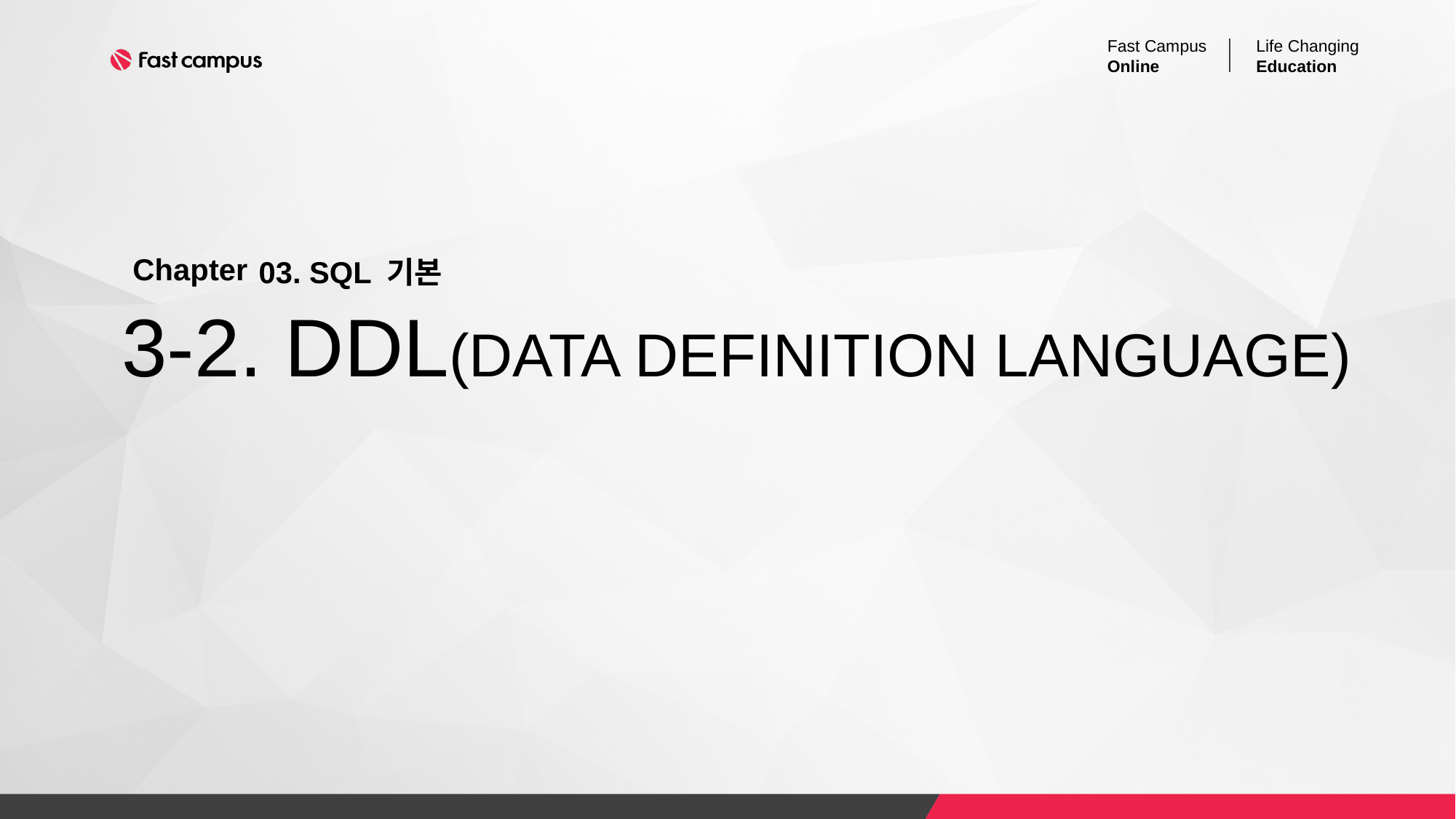

03. SQL 기본
# 3-2. DDL(DATA DEFINITION LANGUAGE)